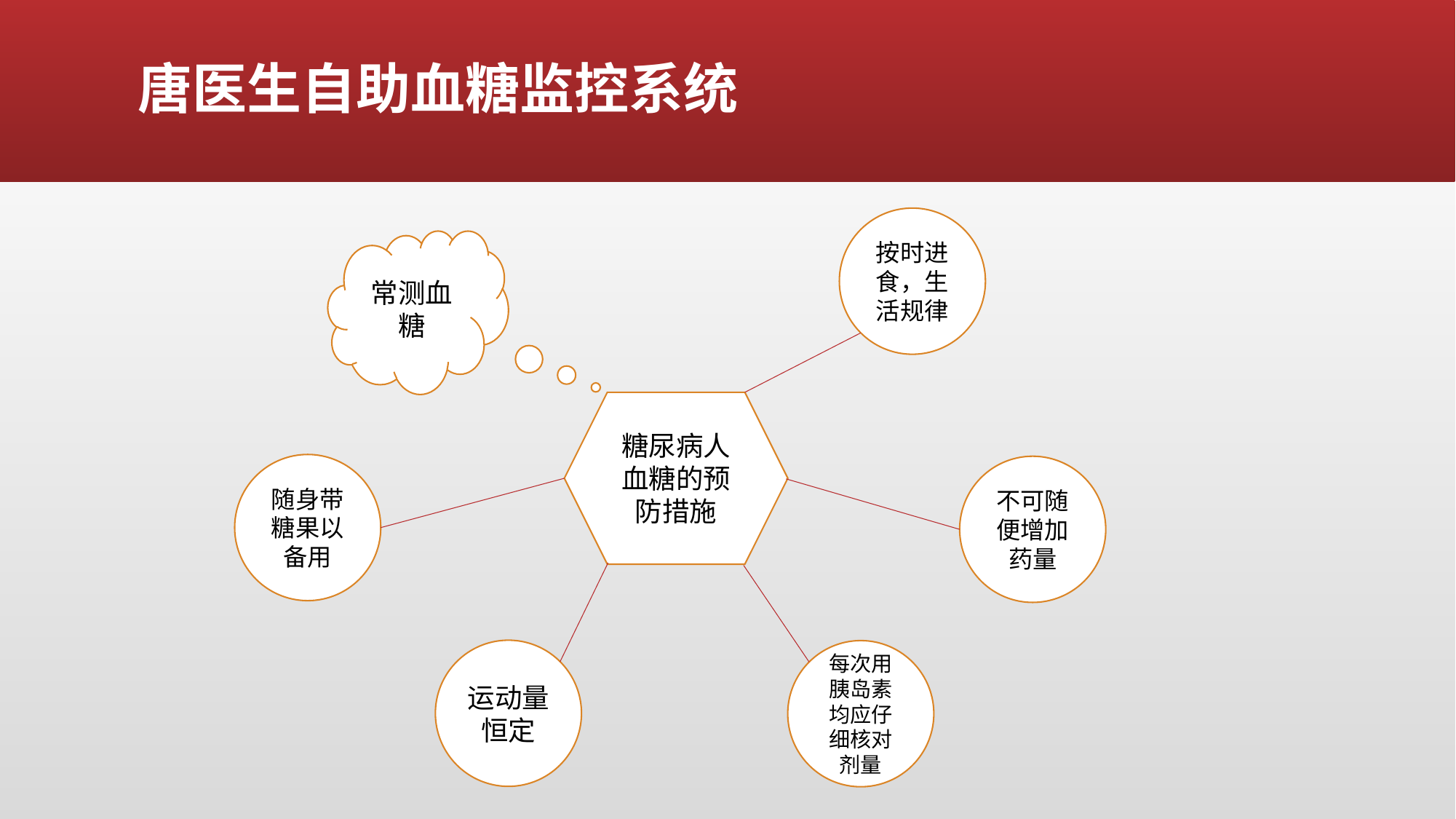

# 唐医生自助血糖监控系统
按时进食，生活规律
常测血糖
糖尿病人血糖的预防措施
随身带糖果以备用
不可随便增加药量
运动量恒定
每次用胰岛素均应仔细核对剂量